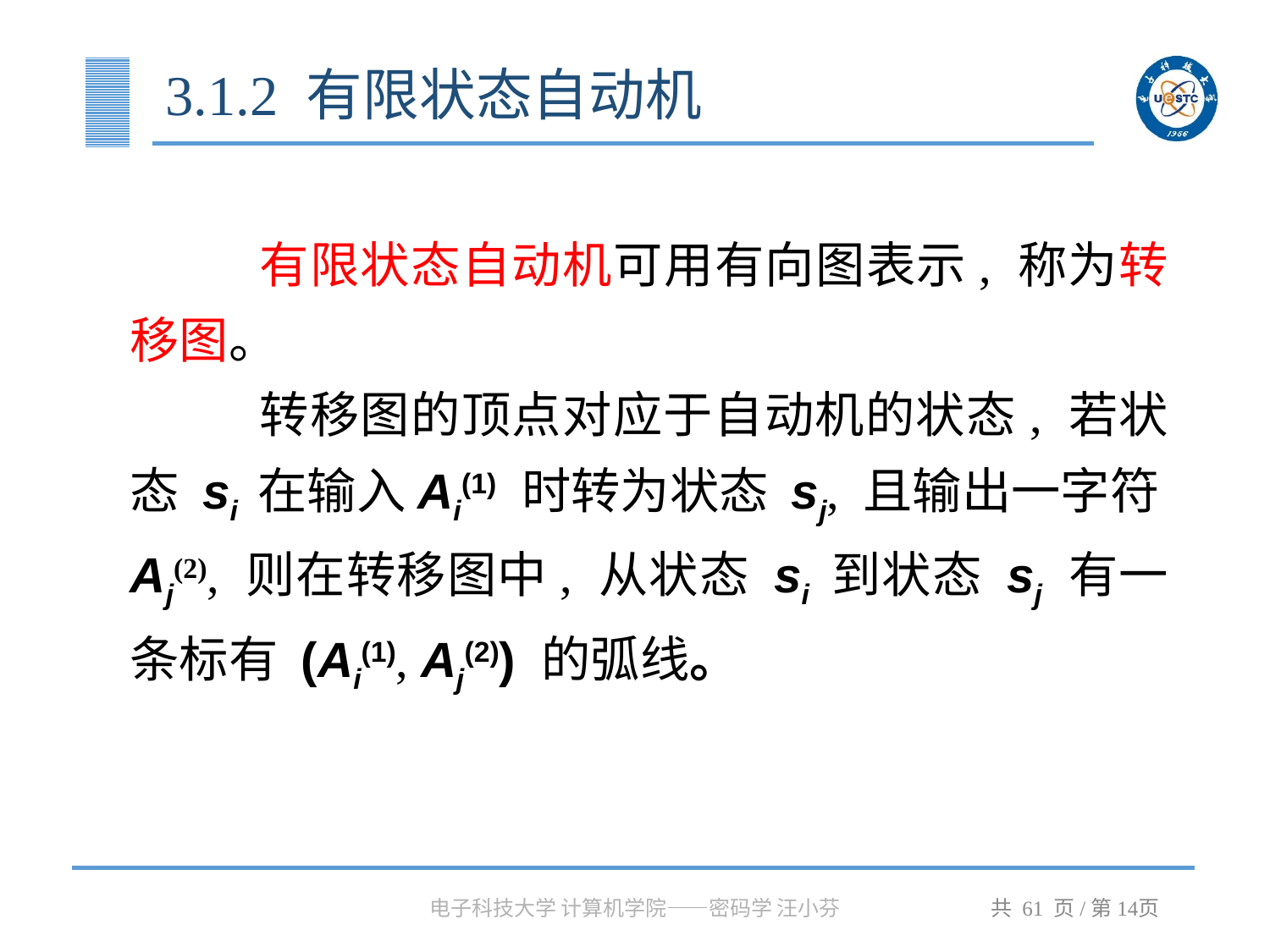

# 3.1.2 有限状态自动机
		有限状态自动机可用有向图表示, 称为转移图。
		转移图的顶点对应于自动机的状态, 若状态 si 在输入Ai(1) 时转为状态 sj, 且输出一字符Aj(2), 则在转移图中, 从状态 si 到状态 sj 有一条标有 (Ai(1), Aj(2)) 的弧线。

电子科技大学 计算机学院——密码学 汪小芬
共 61 页/第14页